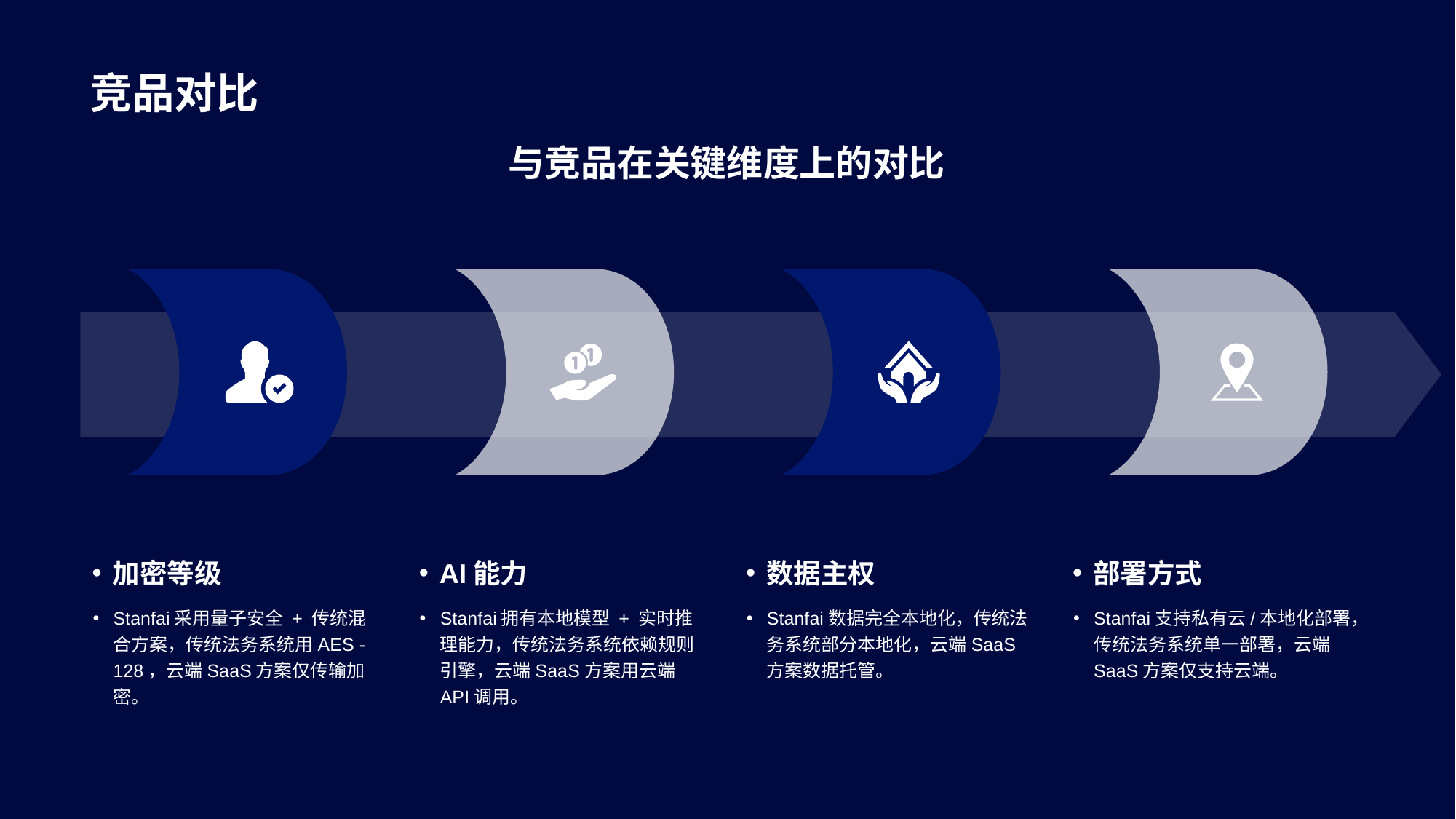

# 竞品对比
与竞品在关键维度上的对比

加密等级
Stanfai采用量子安全 + 传统混合方案，传统法务系统用AES - 128，云端SaaS方案仅传输加密。

AI能力
Stanfai拥有本地模型 + 实时推理能力，传统法务系统依赖规则引擎，云端SaaS方案用云端API调用。

数据主权
Stanfai数据完全本地化，传统法务系统部分本地化，云端SaaS方案数据托管。

部署方式
Stanfai支持私有云/本地化部署，传统法务系统单一部署，云端SaaS方案仅支持云端。